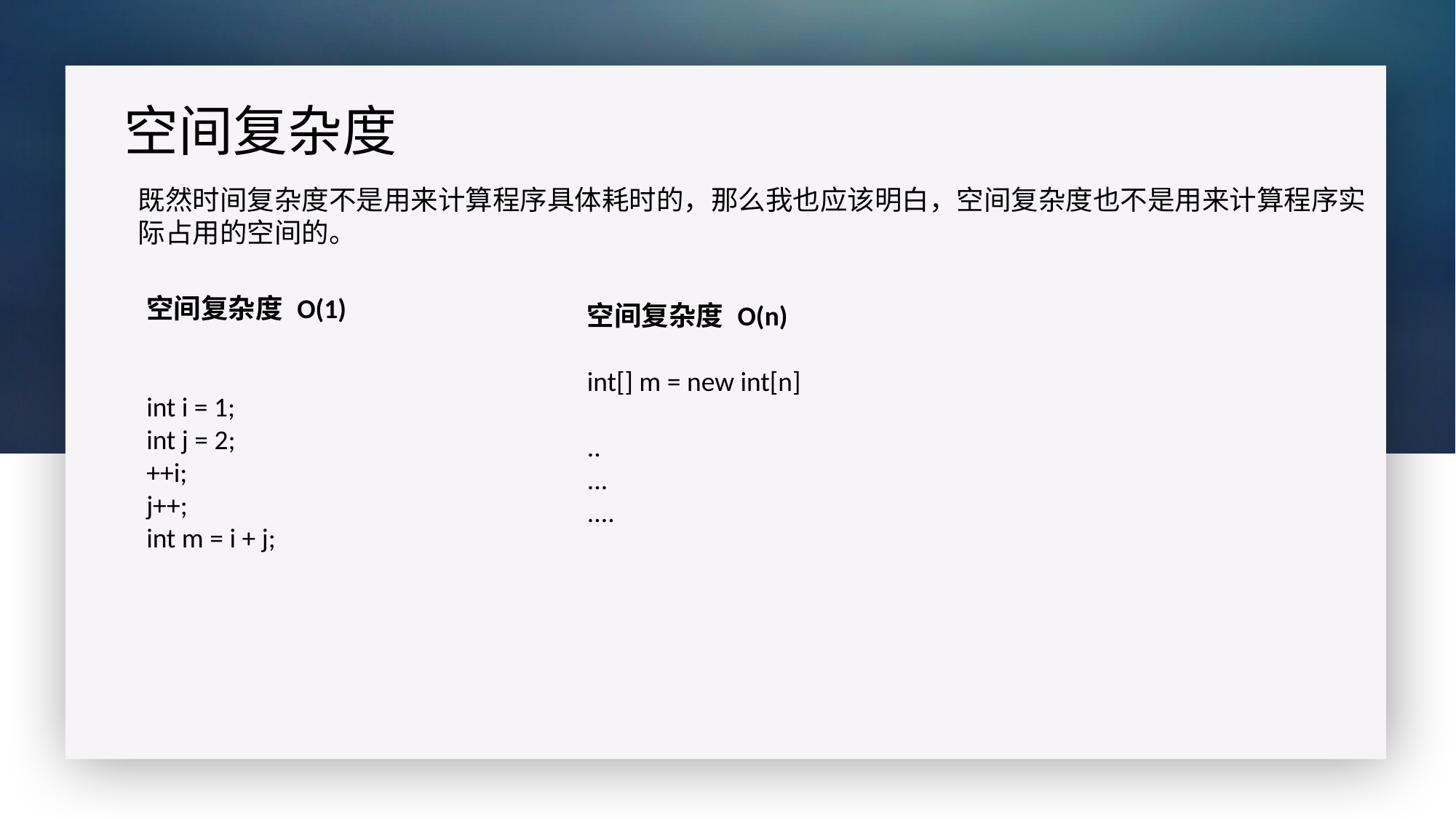

空间复杂度
既然时间复杂度不是用来计算程序具体耗时的，那么我也应该明白，空间复杂度也不是用来计算程序实际占用的空间的。
空间复杂度 O(1)

int i = 1;
int j = 2;
++i;
j++;
int m = i + j;
空间复杂度 O(n)

int[] m = new int[n]

..
...
....